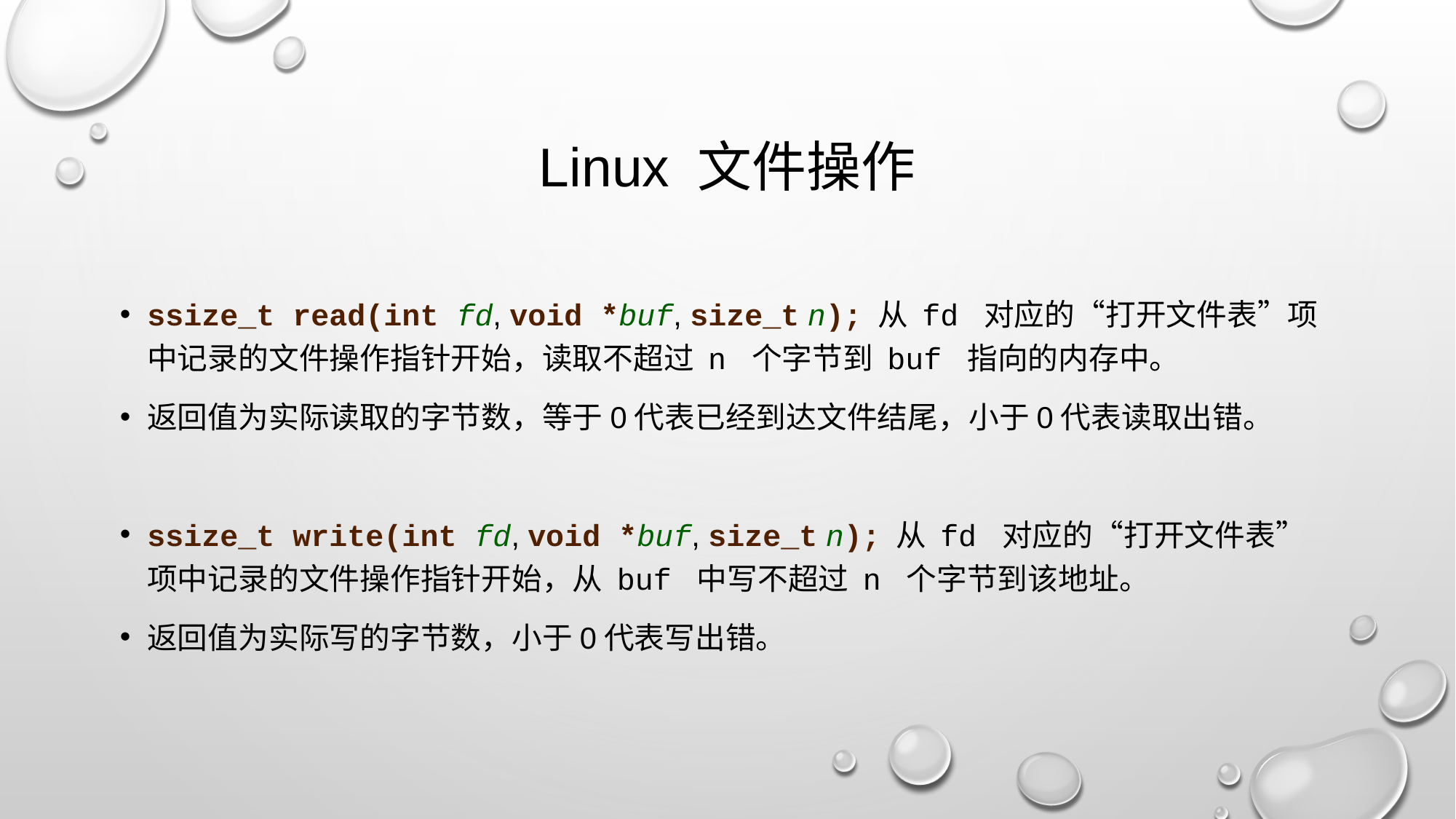

# Linux 文件操作
ssize_t read(int fd, void *buf, size_t n); 从 fd 对应的“打开文件表”项中记录的文件操作指针开始，读取不超过 n 个字节到 buf 指向的内存中。
返回值为实际读取的字节数，等于0代表已经到达文件结尾，小于0代表读取出错。

ssize_t write(int fd, void *buf, size_t n); 从 fd 对应的“打开文件表”项中记录的文件操作指针开始，从 buf 中写不超过 n 个字节到该地址。
返回值为实际写的字节数，小于0代表写出错。